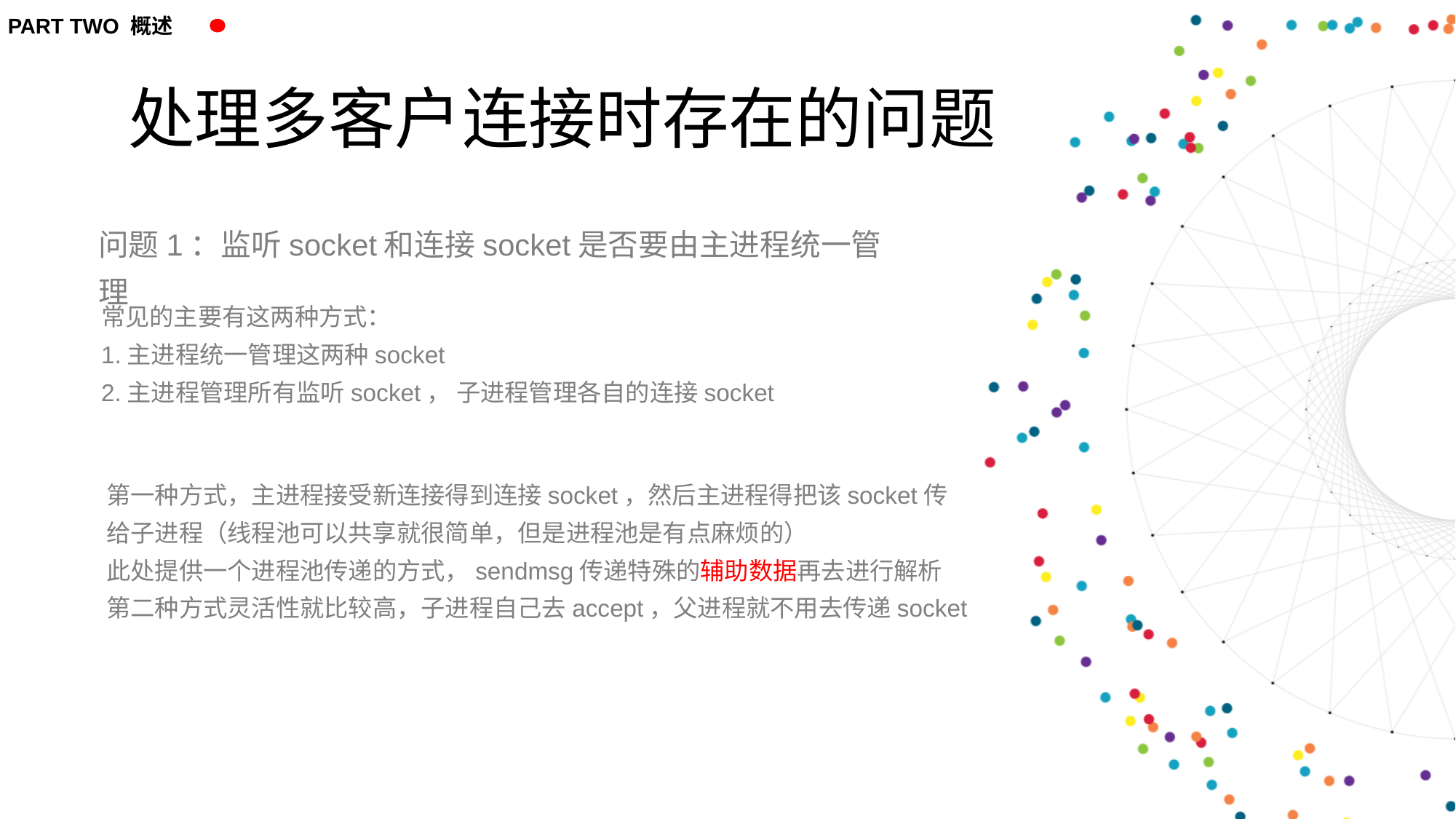

PART TWO 概述

处理多客户连接时存在的问题
问题1：监听socket和连接socket是否要由主进程统一管理
常见的主要有这两种方式：
1.主进程统一管理这两种socket
2.主进程管理所有监听socket， 子进程管理各自的连接socket
第一种方式，主进程接受新连接得到连接socket，然后主进程得把该socket传给子进程（线程池可以共享就很简单，但是进程池是有点麻烦的）
此处提供一个进程池传递的方式，sendmsg传递特殊的辅助数据再去进行解析
第二种方式灵活性就比较高，子进程自己去accept，父进程就不用去传递socket